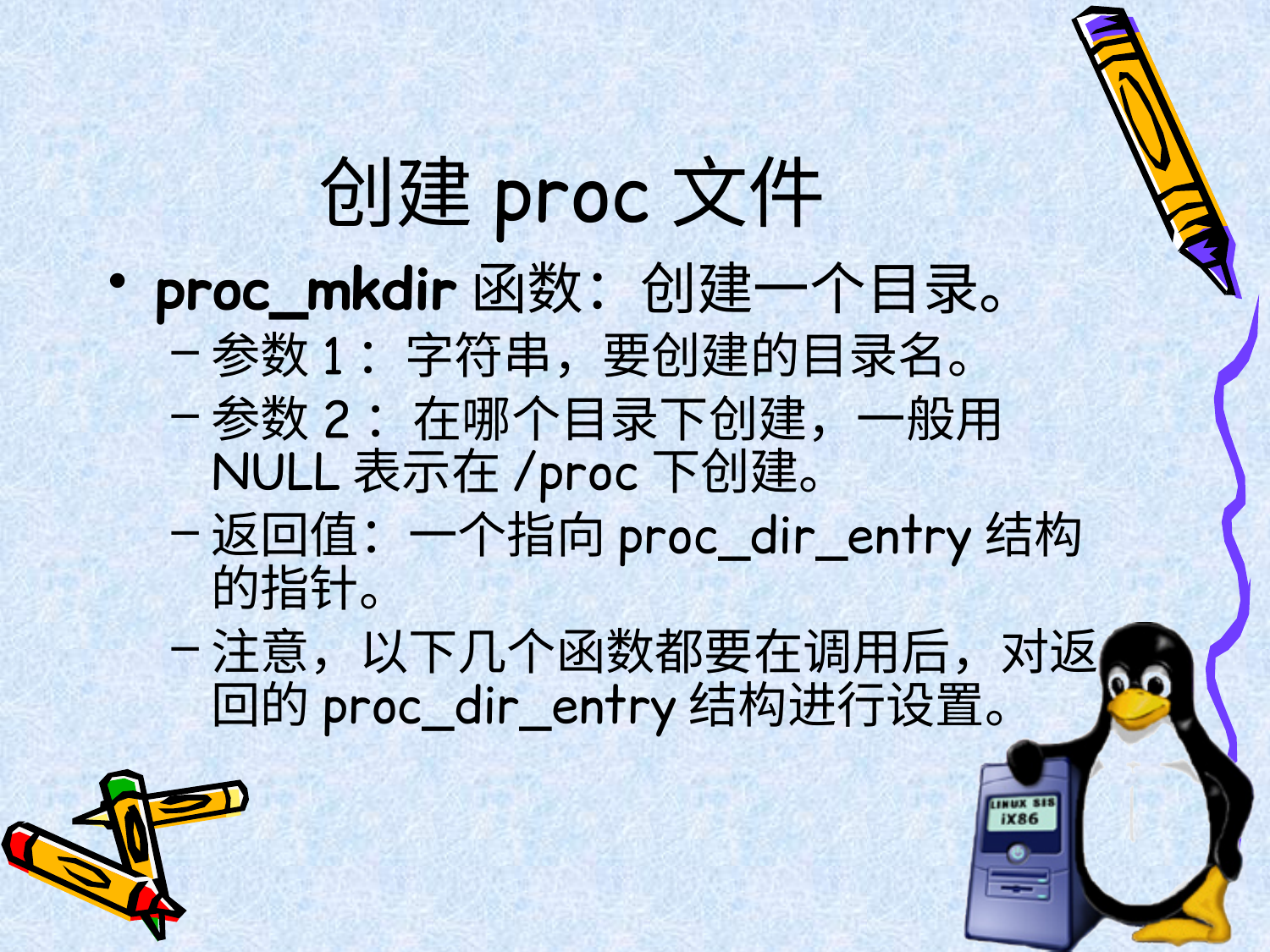

# 创建proc文件
proc_mkdir函数：创建一个目录。
参数1：字符串，要创建的目录名。
参数2：在哪个目录下创建，一般用NULL表示在/proc下创建。
返回值：一个指向proc_dir_entry结构的指针。
注意，以下几个函数都要在调用后，对返回的proc_dir_entry结构进行设置。